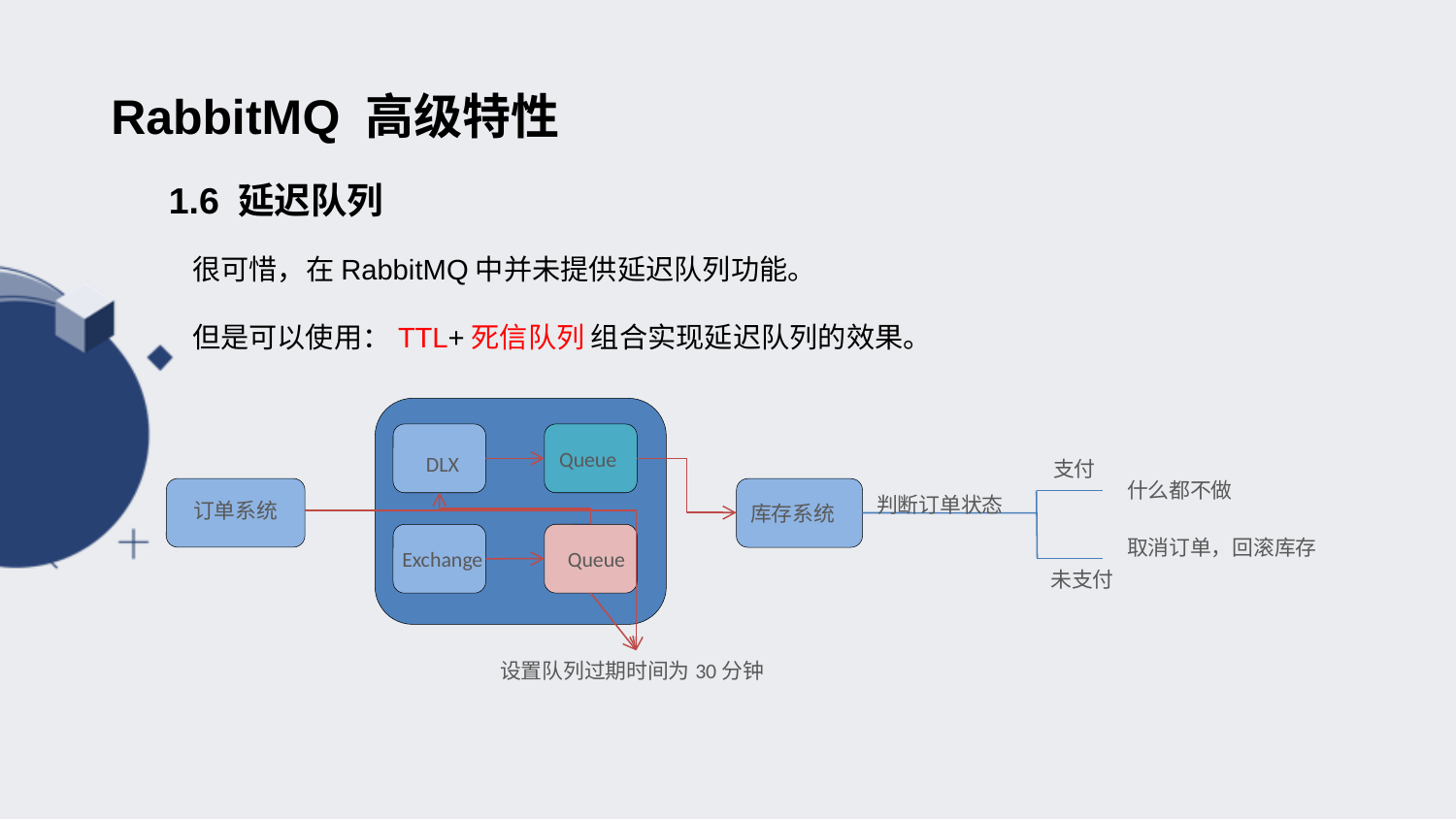

RabbitMQ 高级特性
1.6 延迟队列
很可惜，在RabbitMQ中并未提供延迟队列功能。

但是可以使用：TTL+死信队列 组合实现延迟队列的效果。

  Queue
DLX
支付
什么都不做

判断订单状态
订单系统
库存系统

取消订单，回滚库存
  Exchange
  Queue
未支付
设置队列过期时间为30分钟